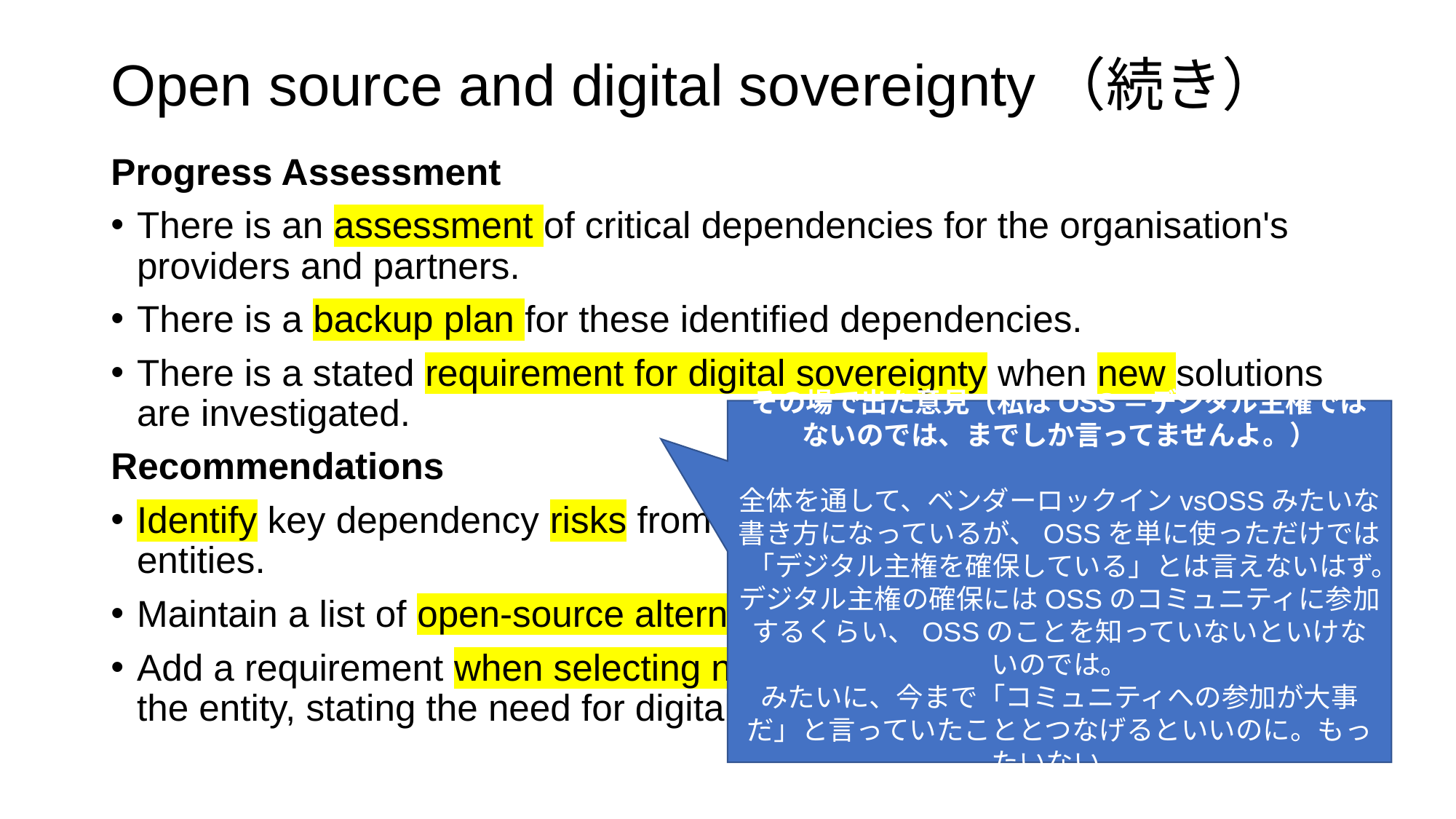

# Open source and digital sovereignty（続き）
Progress Assessment
There is an assessment of critical dependencies for the organisation's providers and partners.
There is a backup plan for these identified dependencies.
There is a stated requirement for digital sovereignty when new solutions are investigated.
Recommendations
Identify key dependency risks from service providers and 3rd party entities.
Maintain a list of open-source alternatives to critical services.
Add a requirement when selecting new tools and services used within the entity, stating the need for digital sovereignty.

その場で出た意見（私はOSS＝デジタル主権ではないのでは、までしか言ってませんよ。）
全体を通して、ベンダーロックインvsOSSみたいな書き方になっているが、OSSを単に使っただけでは「デジタル主権を確保している」とは言えないはず。デジタル主権の確保にはOSSのコミュニティに参加するくらい、OSSのことを知っていないといけないのでは。
みたいに、今まで「コミュニティへの参加が大事だ」と言っていたこととつなげるといいのに。もったいない。